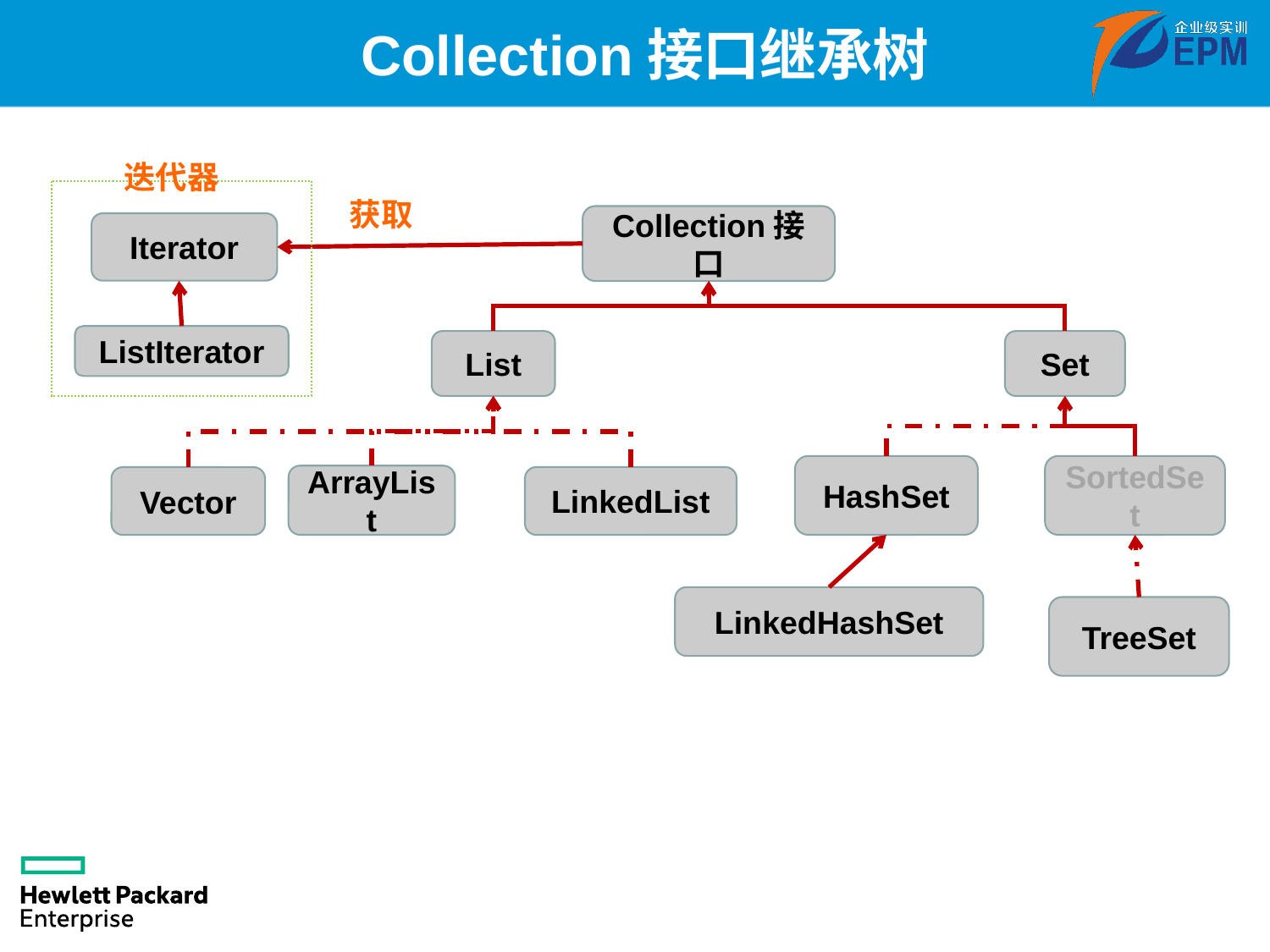

# Collection接口继承树
迭代器

获取
Collection接口
Iterator
ListIterator
List
Set
HashSet
SortedSet
ArrayList
LinkedList
Vector
LinkedHashSet
TreeSet